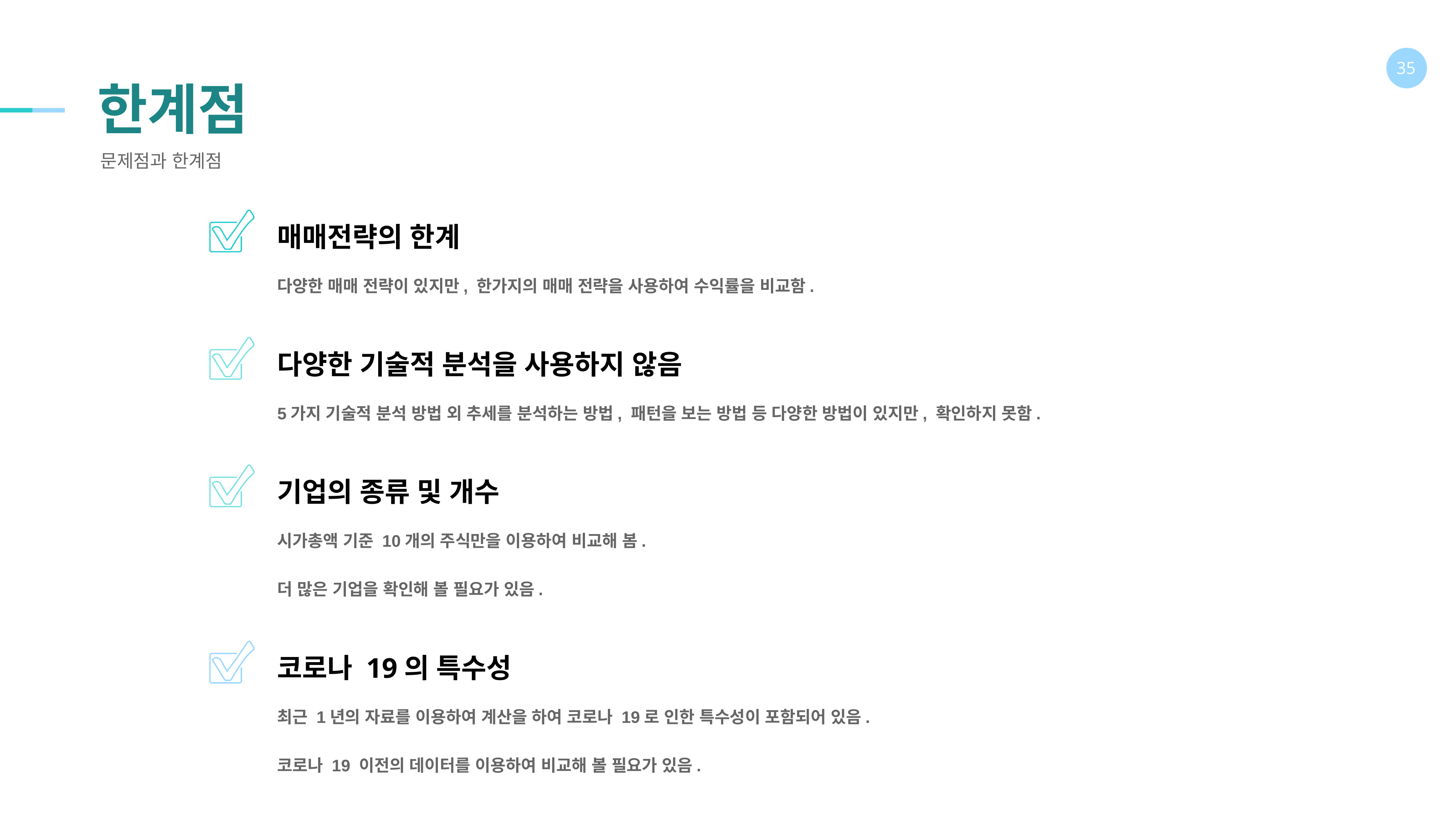

# 한계점
문제점과 한계점

매매전략의 한계
다양한 매매 전략이 있지만, 한가지의 매매 전략을 사용하여 수익률을 비교함.

다양한 기술적 분석을 사용하지 않음
5가지 기술적 분석 방법 외 추세를 분석하는 방법, 패턴을 보는 방법 등 다양한 방법이 있지만, 확인하지 못함.

기업의 종류 및 개수
시가총액 기준 10개의 주식만을 이용하여 비교해 봄.
더 많은 기업을 확인해 볼 필요가 있음.

코로나 19의 특수성
최근 1년의 자료를 이용하여 계산을 하여 코로나 19로 인한 특수성이 포함되어 있음.
코로나 19 이전의 데이터를 이용하여 비교해 볼 필요가 있음.